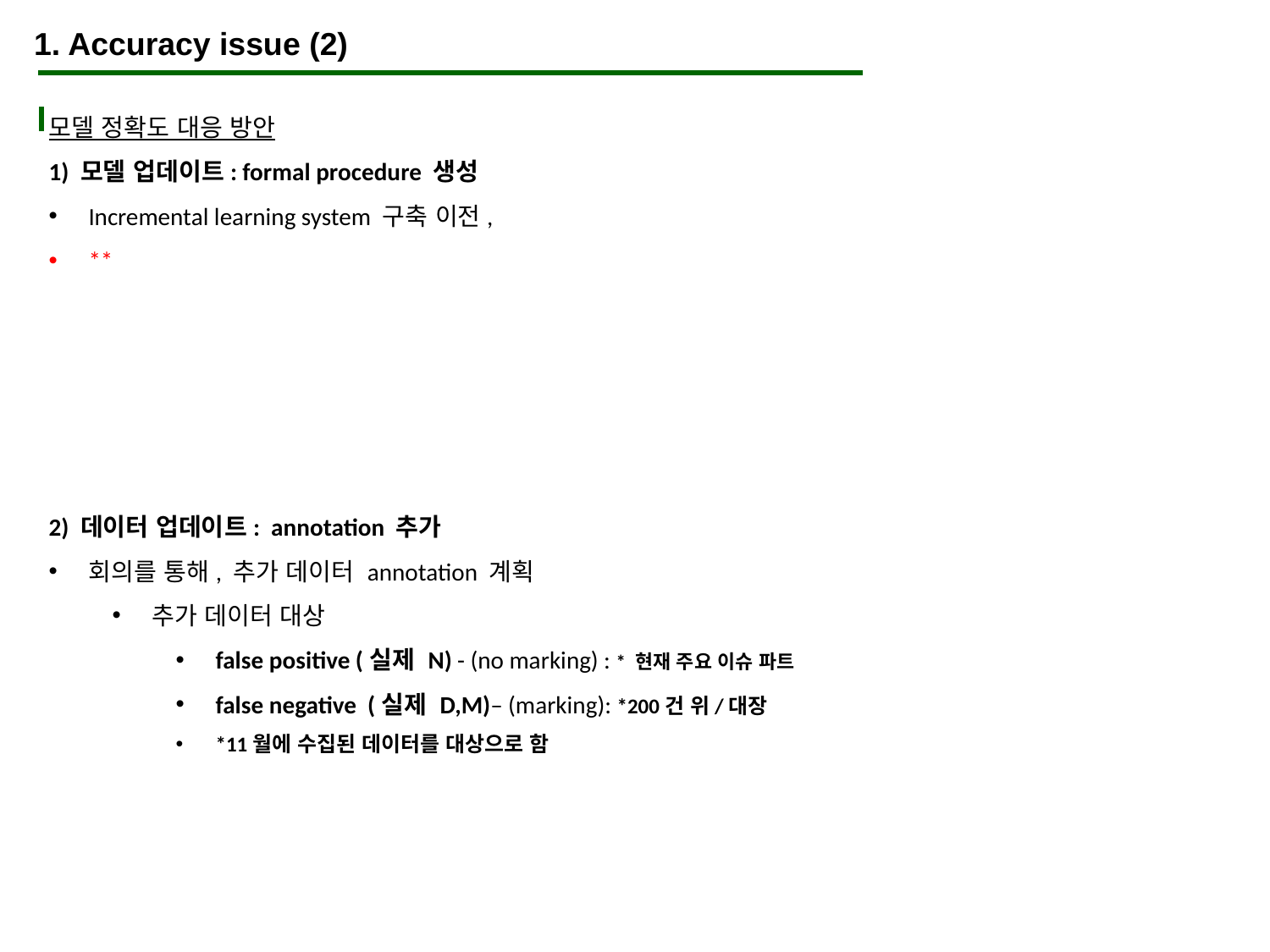

1. Accuracy issue (2)
모델 정확도 대응 방안
1) 모델 업데이트: formal procedure 생성
Incremental learning system 구축 이전,
**

2) 데이터 업데이트:  annotation 추가
회의를 통해, 추가 데이터 annotation 계획
추가 데이터 대상
false positive (실제 N) - (no marking) : * 현재 주요 이슈 파트
false negative  (실제 D,M)– (marking): *200건 위/대장
*11월에 수집된 데이터를 대상으로 함